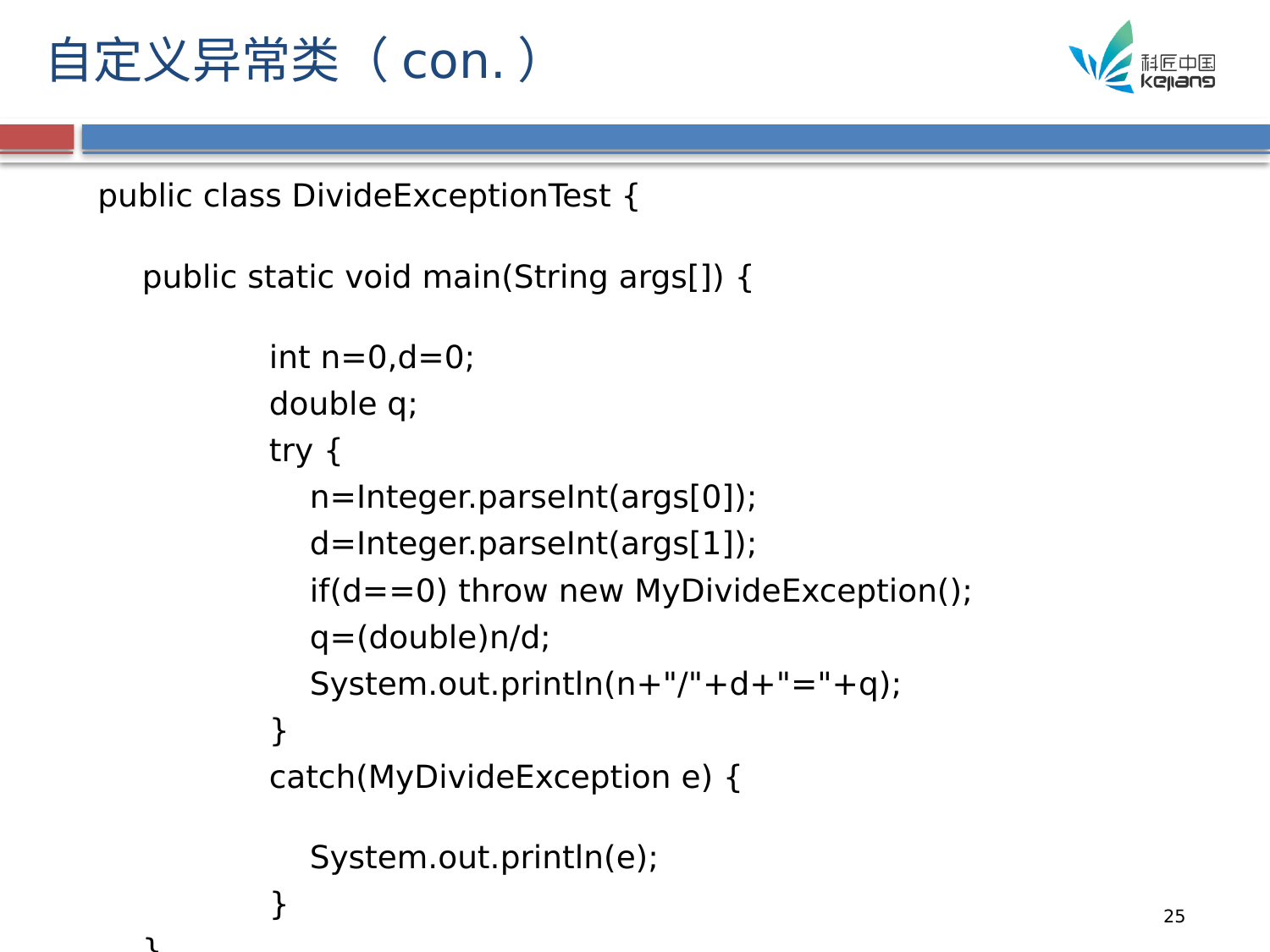

# 自定义异常类（con.）
public class DivideExceptionTest {
	public static void main(String args[]) {
		int n=0,d=0;
		double q;
		try {
		    n=Integer.parseInt(args[0]);
		    d=Integer.parseInt(args[1]);
		    if(d==0) throw new MyDivideException();
		    q=(double)n/d;
		    System.out.println(n+"/"+d+"="+q);
		}
		catch(MyDivideException e) {
		    System.out.println(e);
		}
	}
}
25